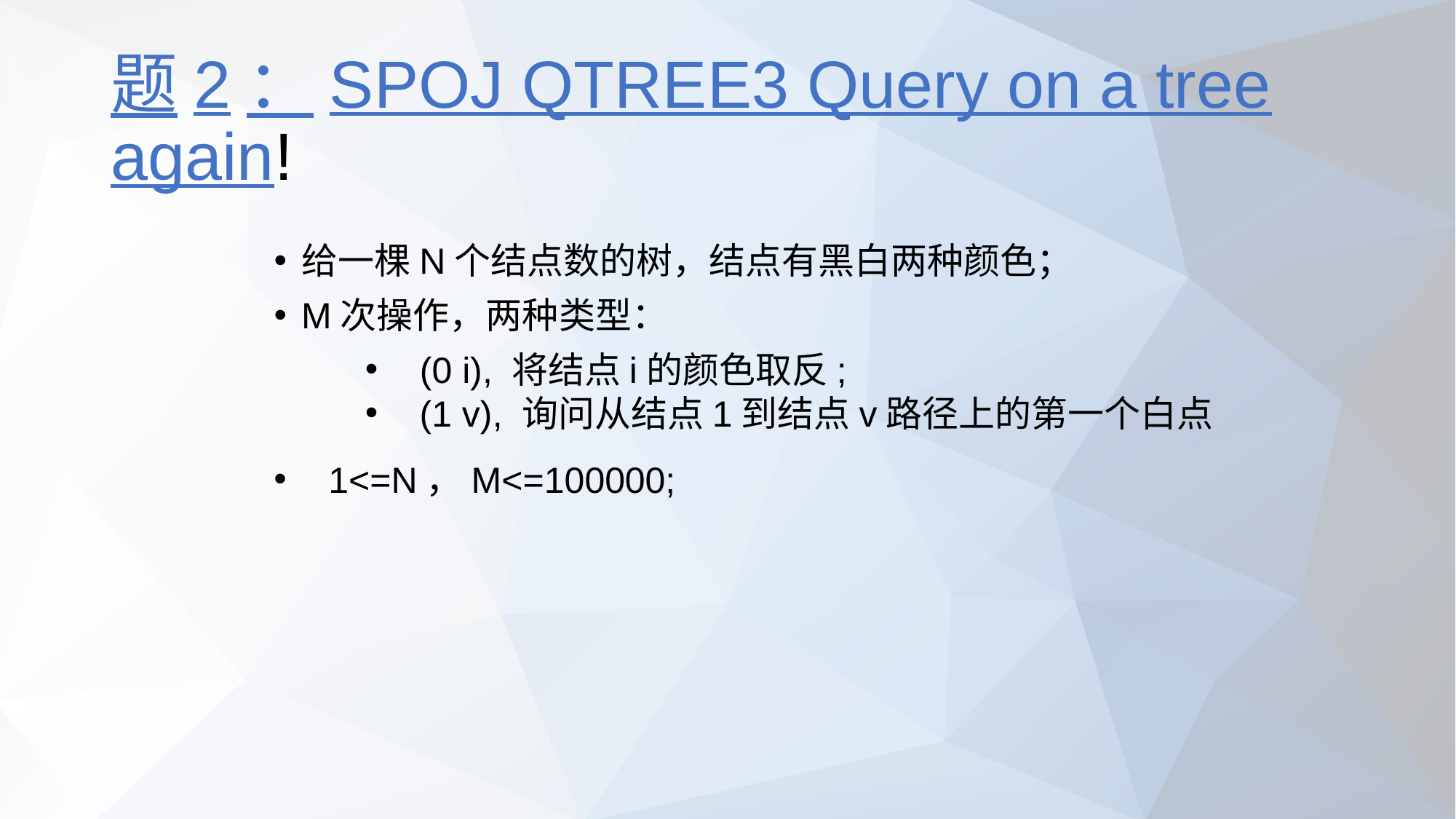

# 题2：SPOJ QTREE3 Query on a tree again!
给一棵N个结点数的树，结点有黑白两种颜色；
M次操作，两种类型：

(0 i), 将结点i的颜色取反;
  (1 v), 询问从结点1到结点v路径上的第一个白点
1<=N，M<=100000;